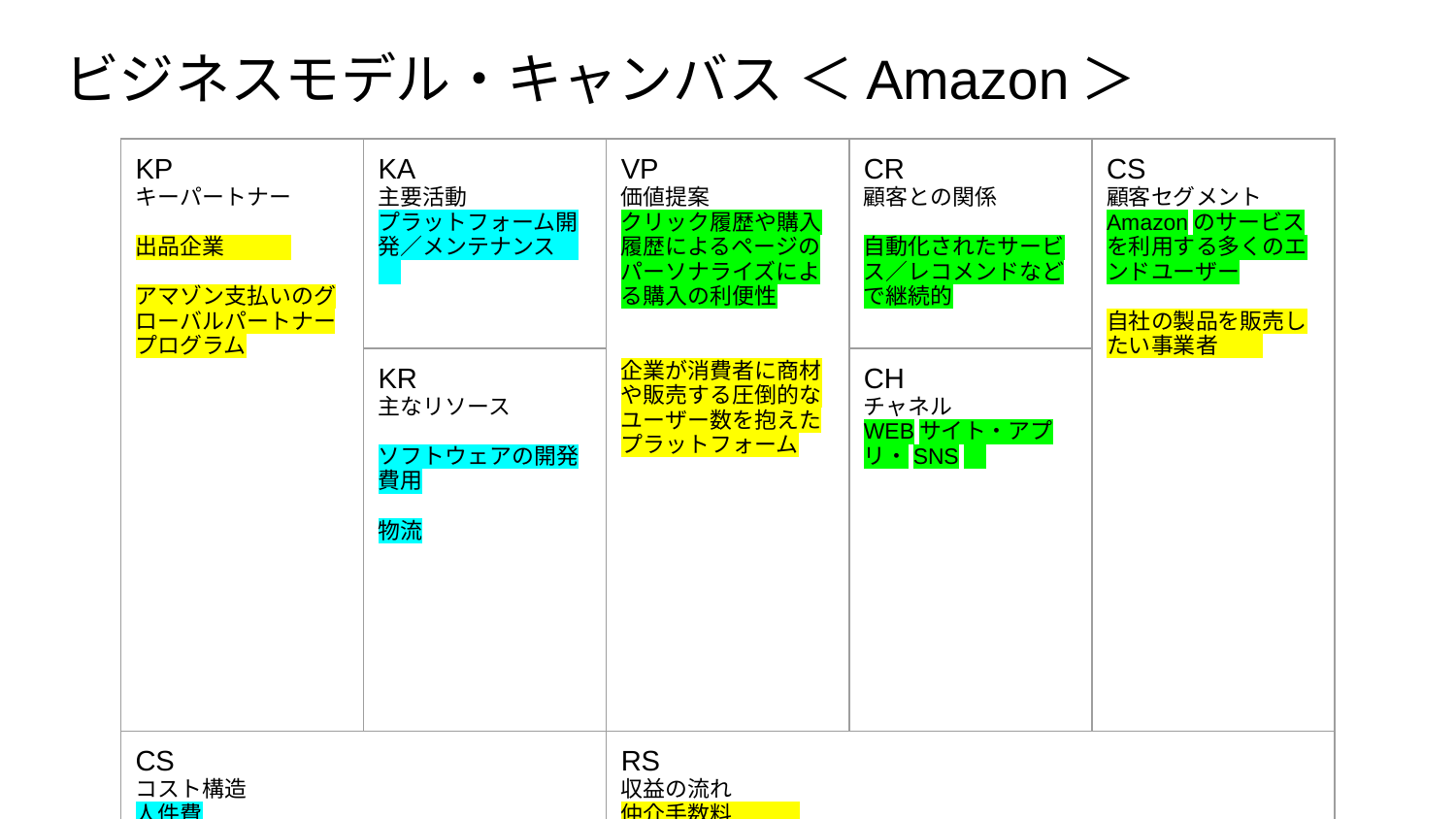

# ビジネスモデル・キャンバス ＜Amazon＞
| KP キーパートナー 出品企業　　　 アマゾン支払いのグローバルパートナープログラム | KA 主要活動 プラットフォーム開発／メンテナンス | VP 価値提案 クリック履歴や購入履歴によるページのパーソナライズによる購入の利便性 企業が消費者に商材や販売する圧倒的なユーザー数を抱えたプラットフォーム | CR 顧客との関係 自動化されたサービス／レコメンドなどで継続的 | CS 顧客セグメント Amazonのサービスを利用する多くのエンドユーザー 自社の製品を販売したい事業者 |
| --- | --- | --- | --- | --- |
|  | KR 主なリソース ソフトウェアの開発費用 物流 |  | CH チャネル WEBサイト・アプリ・SNS |  |
| CS コスト構造 人件費 ソフトウェアの開発費用 大型倉庫・事務所の維持費／管理費 |  | RS 収益の流れ 仲介手数料　　　 小売りの売上 |  |  |